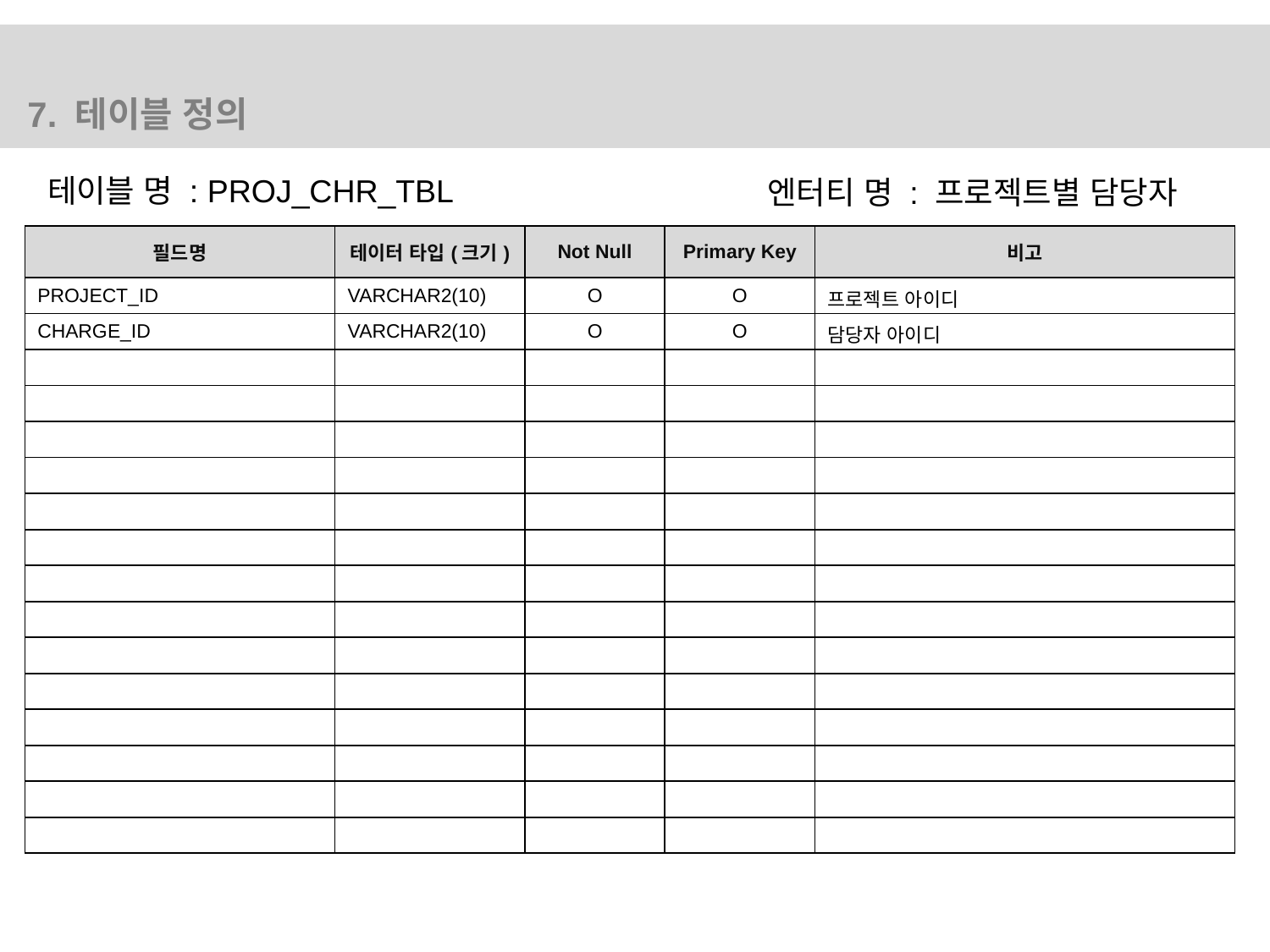

7. 테이블 정의
테이블 명 : PROJ_CHR_TBL
엔터티 명 : 프로젝트별 담당자
| 필드명 | 테이터 타입(크기) | Not Null | Primary Key | 비고 |
| --- | --- | --- | --- | --- |
| PROJECT\_ID | VARCHAR2(10) | O | O | 프로젝트 아이디 |
| CHARGE\_ID | VARCHAR2(10) | O | O | 담당자 아이디 |
|  |  |  |  |  |
|  |  |  |  |  |
|  |  |  |  |  |
|  |  |  |  |  |
|  |  |  |  |  |
|  |  |  |  |  |
|  |  |  |  |  |
|  |  |  |  |  |
|  |  |  |  |  |
|  |  |  |  |  |
|  |  |  |  |  |
|  |  |  |  |  |
|  |  |  |  |  |
|  |  |  |  |  |